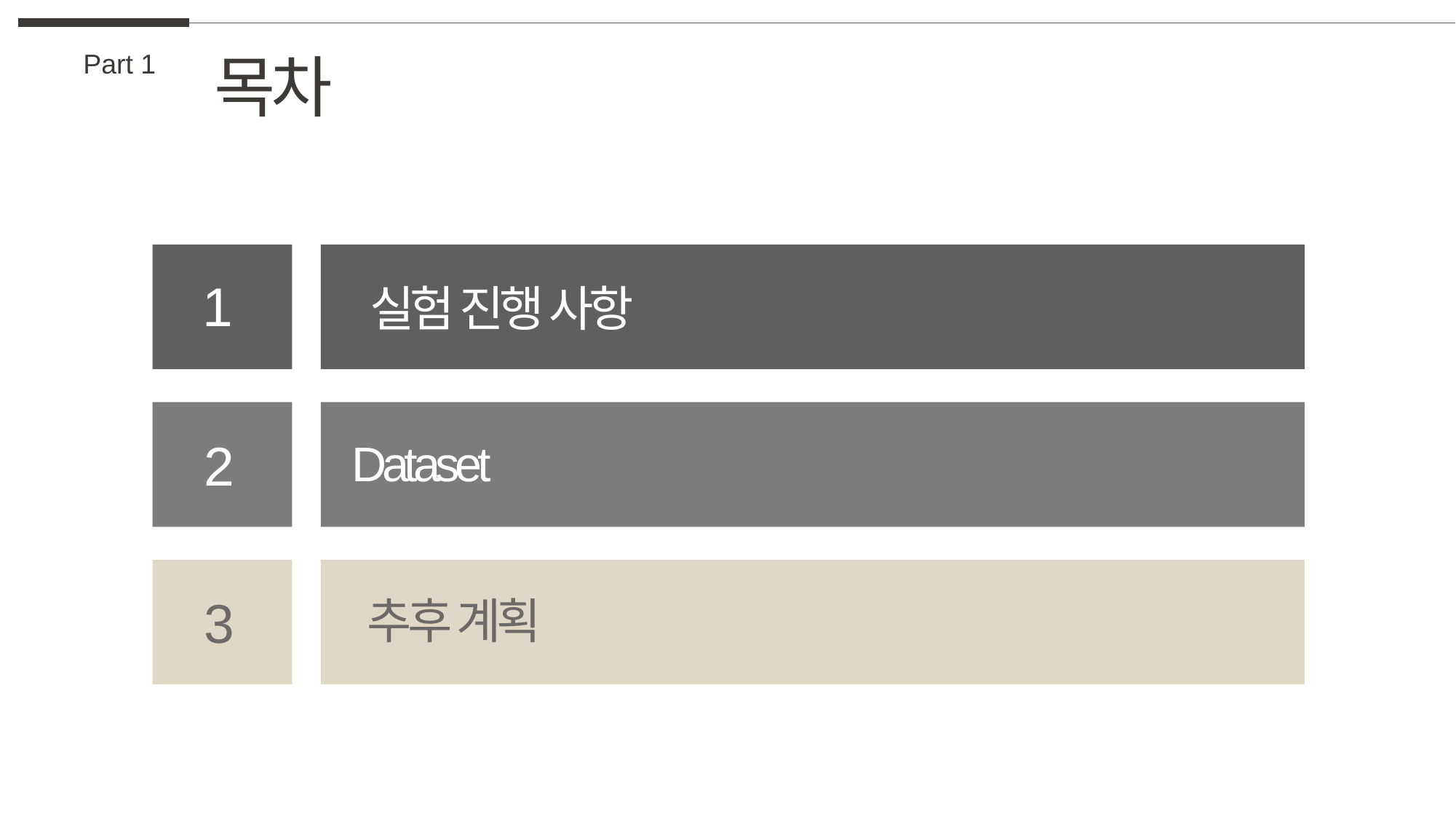

목차
Part 1

1
실험 진행 사항

2
Dataset

3
추후 계획